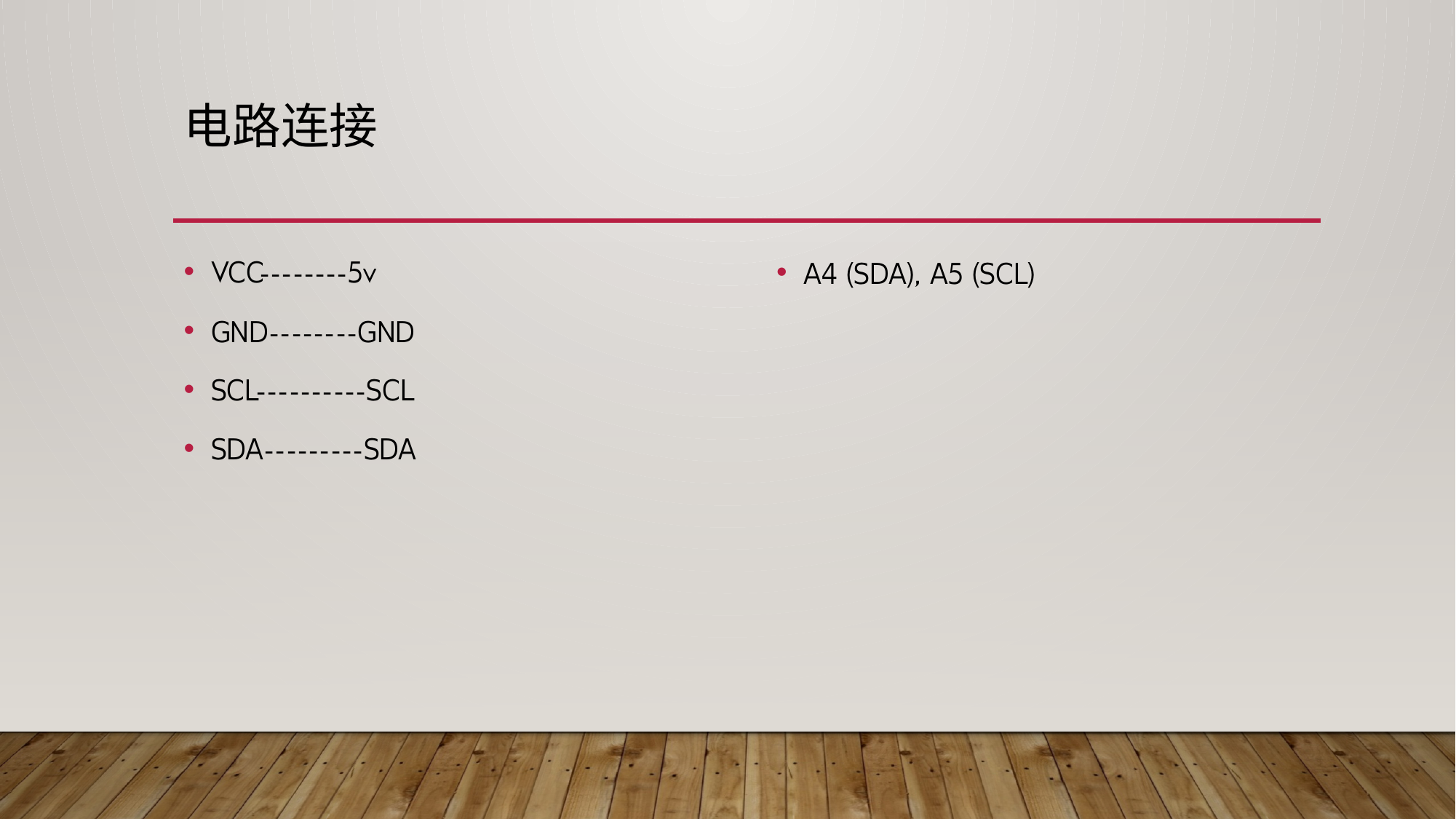

# 电路连接
VCC--------5v
GND--------GND
SCL----------SCL
SDA---------SDA
A4 (SDA), A5 (SCL)